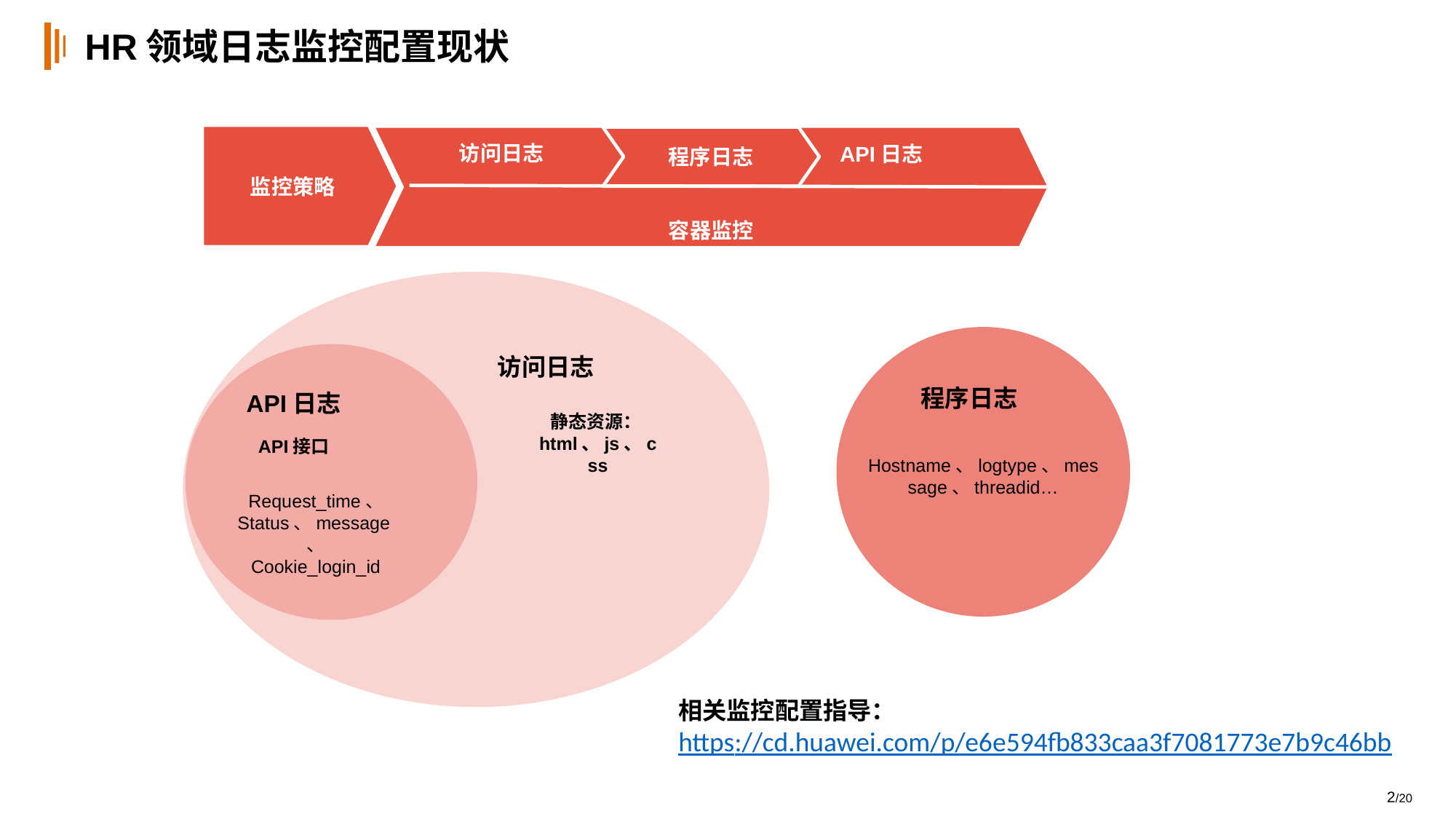

# HR领域日志监控配置现状
监控策略
访问日志
容器监控
程序日志
API日志

访问日志
API日志
程序日志
静态资源：html、js、css
API接口
Hostname、logtype、message、threadid…
Request_time、
Status、message、
Cookie_login_id
相关监控配置指导：
https://cd.huawei.com/p/e6e594fb833caa3f7081773e7b9c46bb